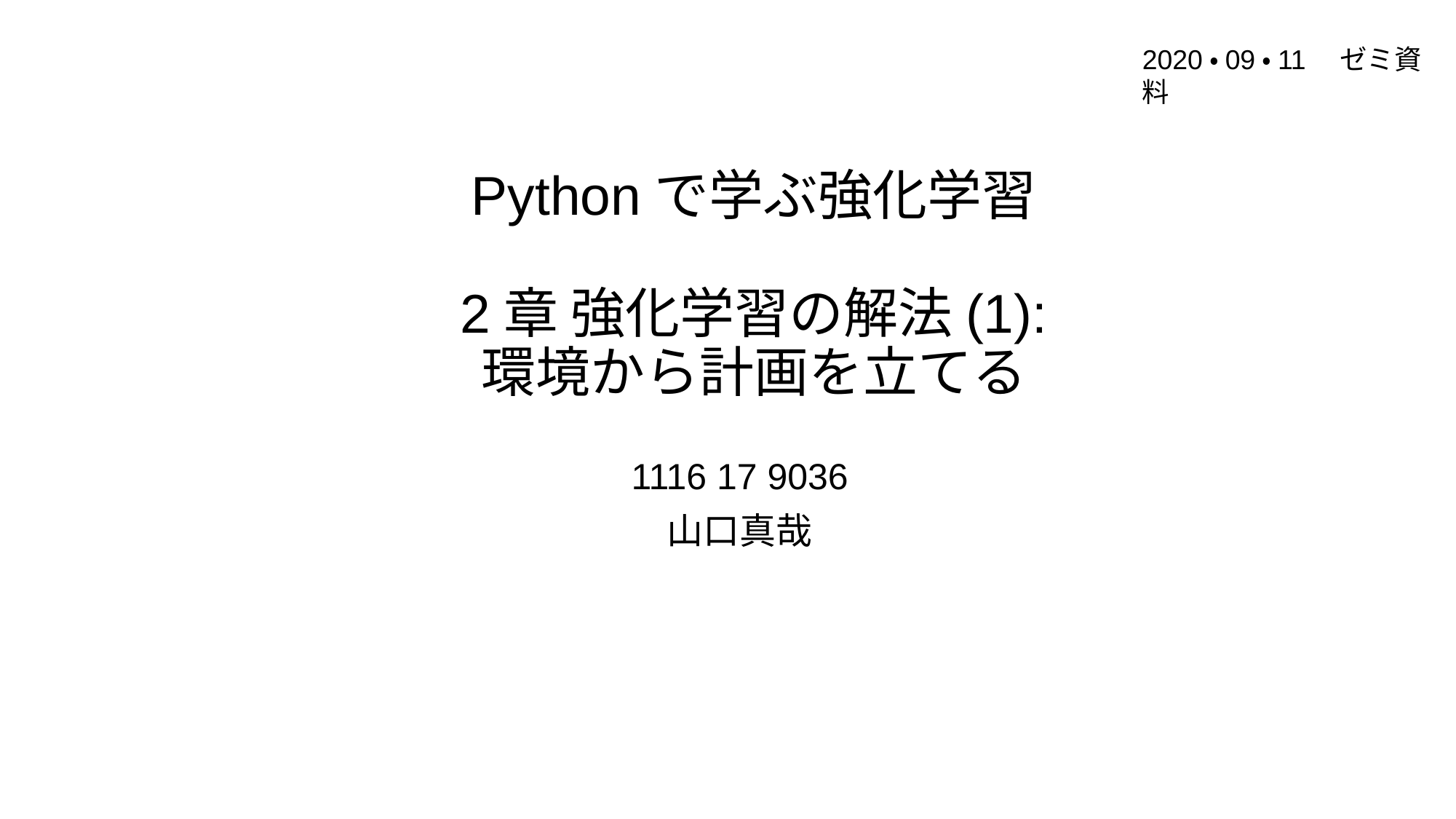

2020・09・11　ゼミ資料
# Pythonで学ぶ強化学習 2章 強化学習の解法(1): 環境から計画を立てる
1116 17 9036
山口真哉